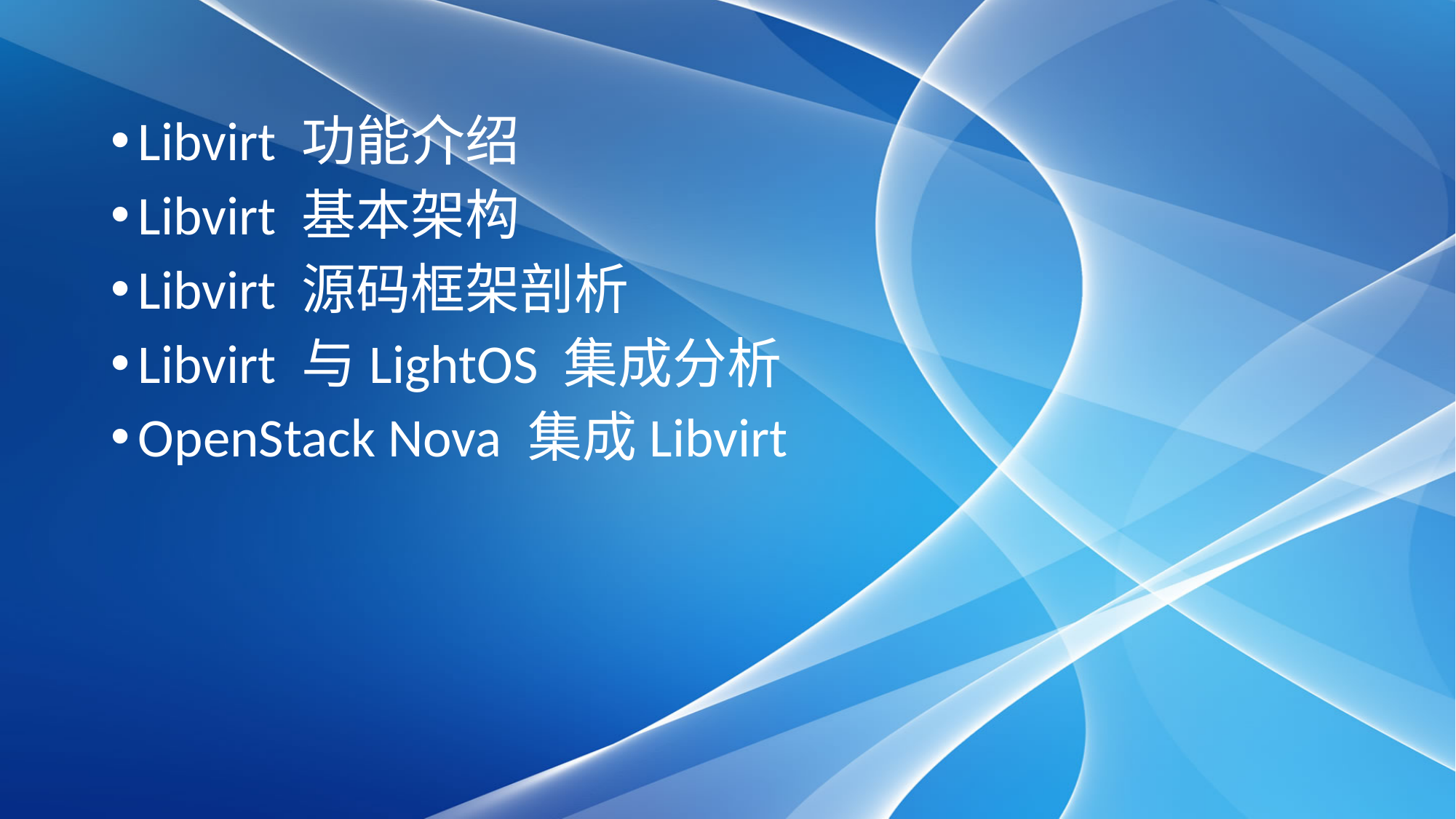

Libvirt 功能介绍
Libvirt 基本架构
Libvirt 源码框架剖析
Libvirt 与LightOS 集成分析
OpenStack Nova 集成Libvirt